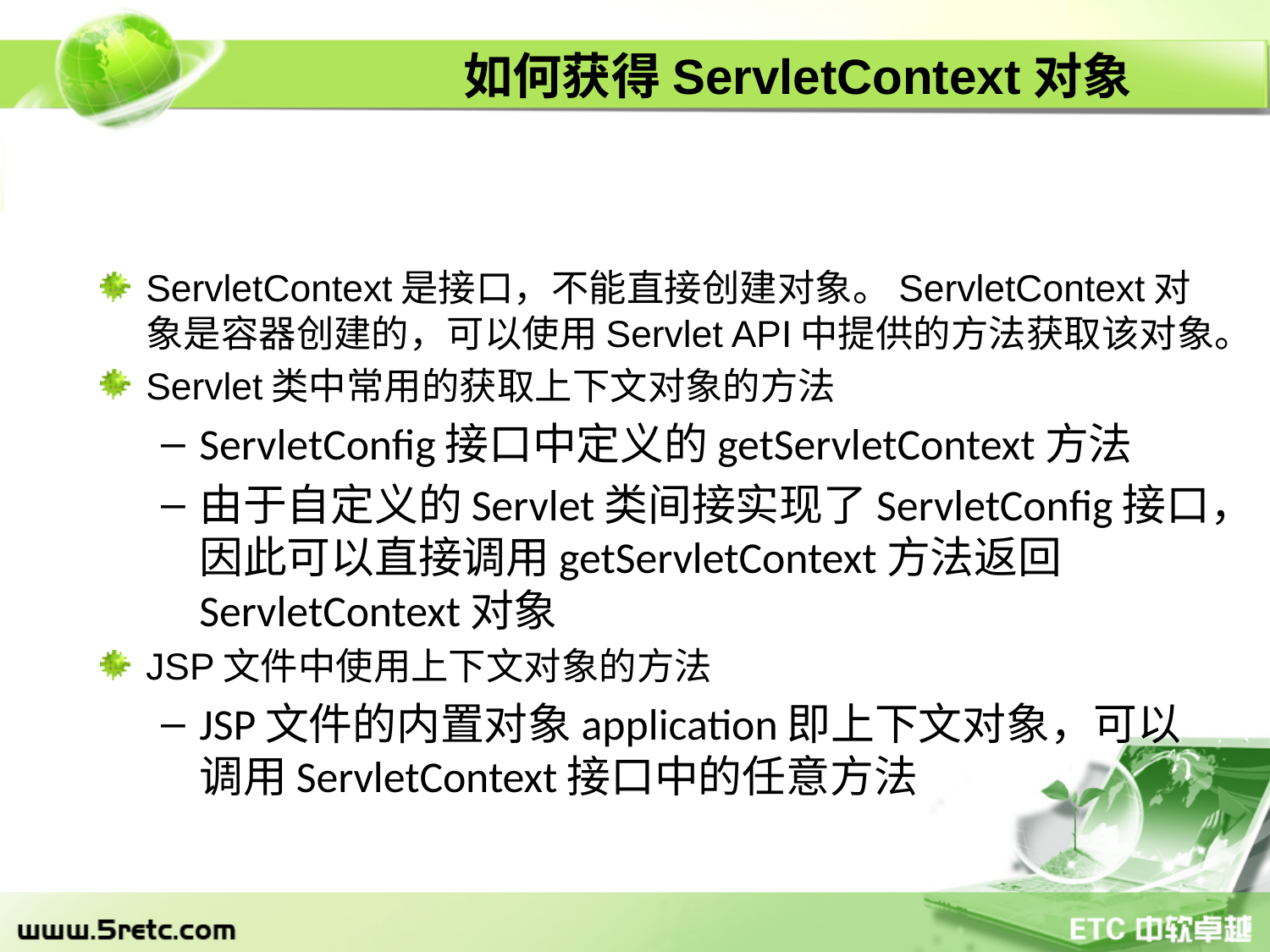

# 如何获得ServletContext对象
ServletContext是接口，不能直接创建对象。ServletContext对象是容器创建的，可以使用Servlet API中提供的方法获取该对象。
Servlet类中常用的获取上下文对象的方法
ServletConfig接口中定义的getServletContext方法
由于自定义的Servlet类间接实现了ServletConfig接口，因此可以直接调用getServletContext方法返回ServletContext对象
JSP文件中使用上下文对象的方法
JSP文件的内置对象application即上下文对象，可以调用ServletContext接口中的任意方法